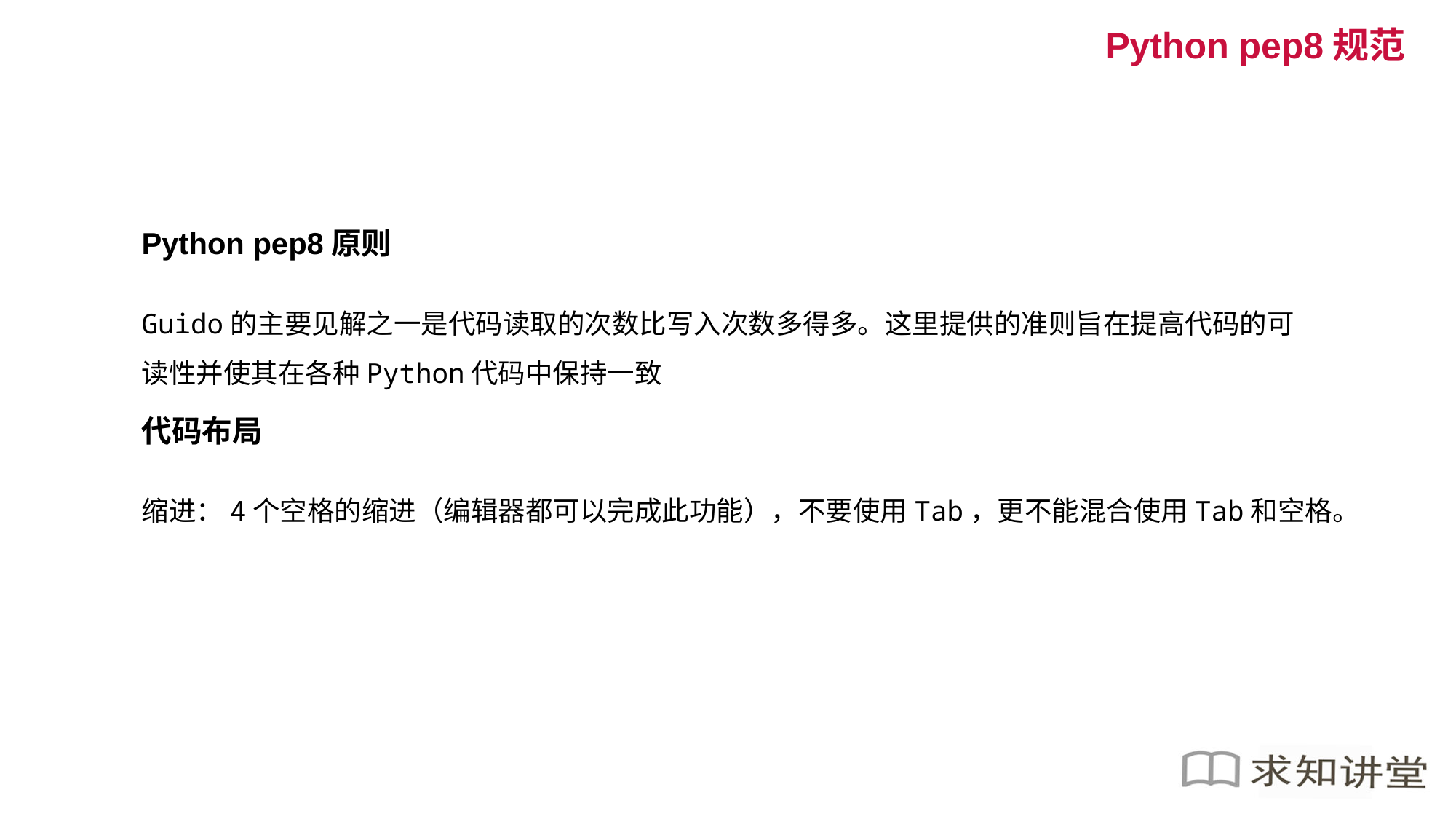

Python pep8规范
Python pep8原则
Guido的主要见解之一是代码读取的次数比写入次数多得多。这里提供的准则旨在提高代码的可读性并使其在各种Python代码中保持一致
代码布局
缩进：4个空格的缩进（编辑器都可以完成此功能），不要使用Tab，更不能混合使用Tab和空格。